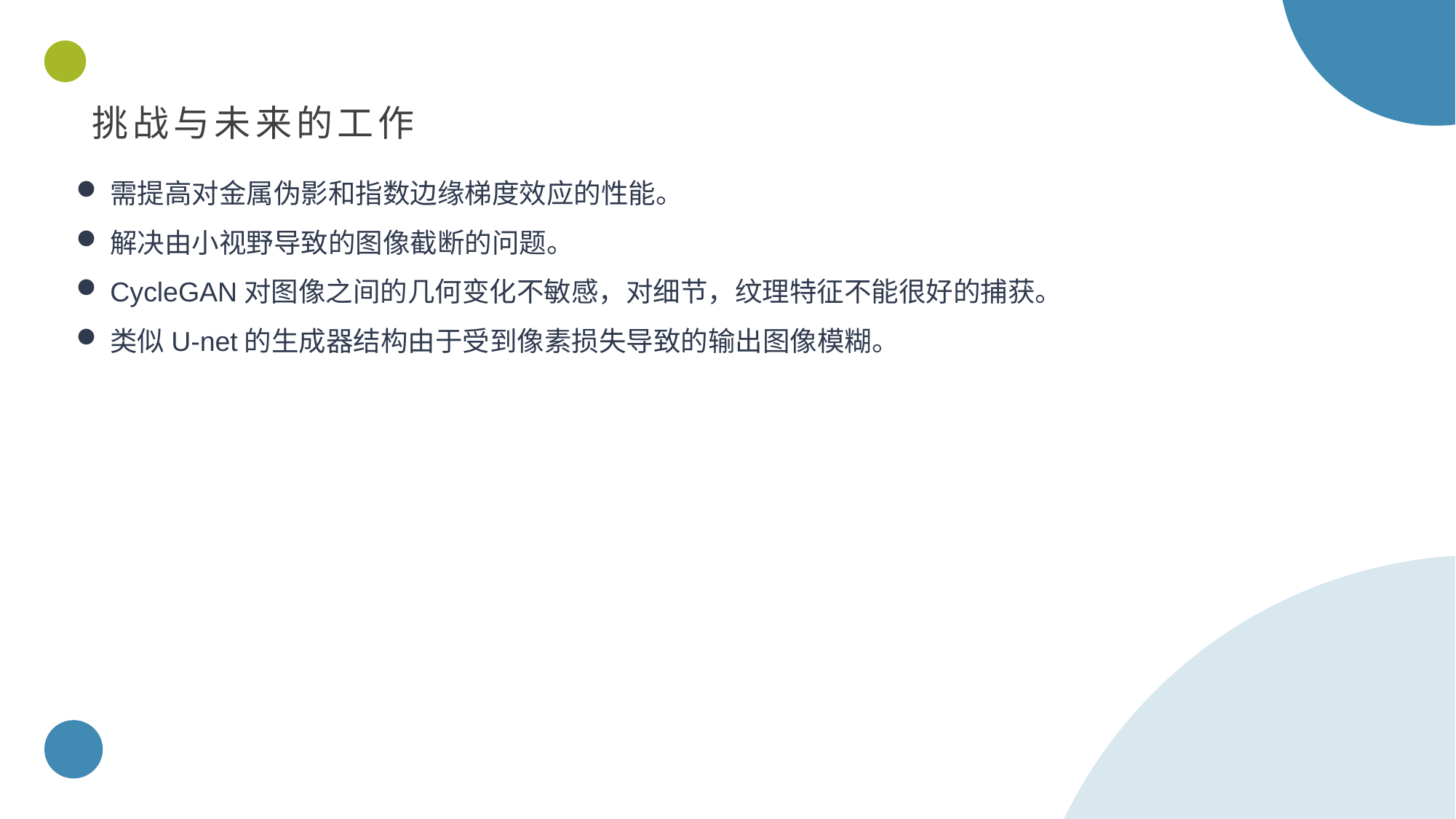

挑战与未来的工作
需提高对金属伪影和指数边缘梯度效应的性能。
解决由小视野导致的图像截断的问题。
CycleGAN对图像之间的几何变化不敏感，对细节，纹理特征不能很好的捕获。
类似U-net的生成器结构由于受到像素损失导致的输出图像模糊。